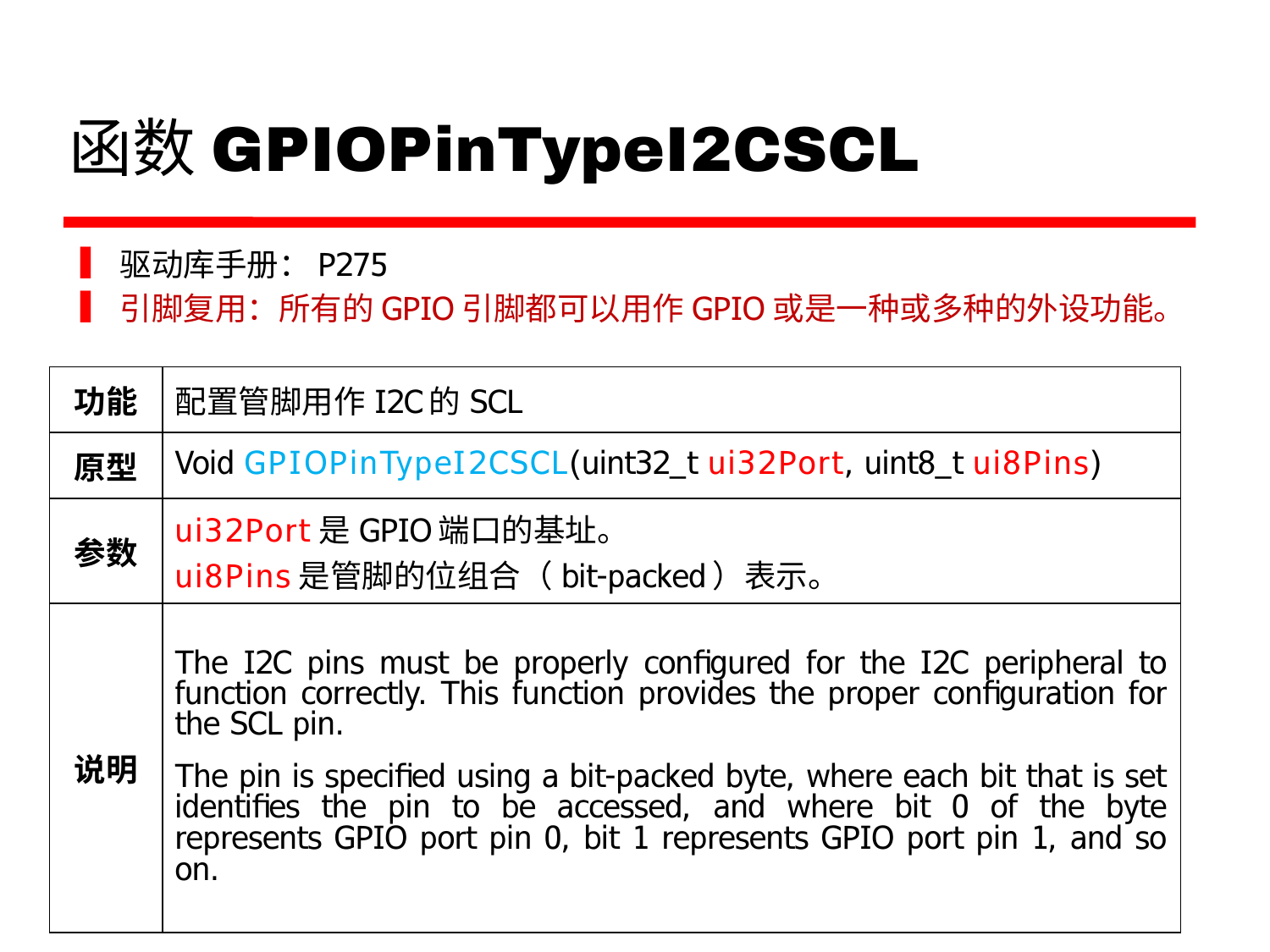

# 函数GPIOPinTypeI2CSCL
驱动库手册：P275
引脚复用：所有的GPIO引脚都可以用作GPIO或是一种或多种的外设功能。

| 功能 | 配置管脚用作I2C的SCL |
| --- | --- |
| 原型 | Void GPIOPinTypeI2CSCL(uint32\_t ui32Port, uint8\_t ui8Pins) |
| 参数 | ui32Port是GPIO端口的基址。 ui8Pins是管脚的位组合（bit-packed）表示。 |
| 说明 | The I2C pins must be properly configured for the I2C peripheral to function correctly. This function provides the proper configuration for the SCL pin. The pin is specified using a bit-packed byte, where each bit that is set identifies the pin to be accessed, and where bit 0 of the byte represents GPIO port pin 0, bit 1 represents GPIO port pin 1, and so on. |